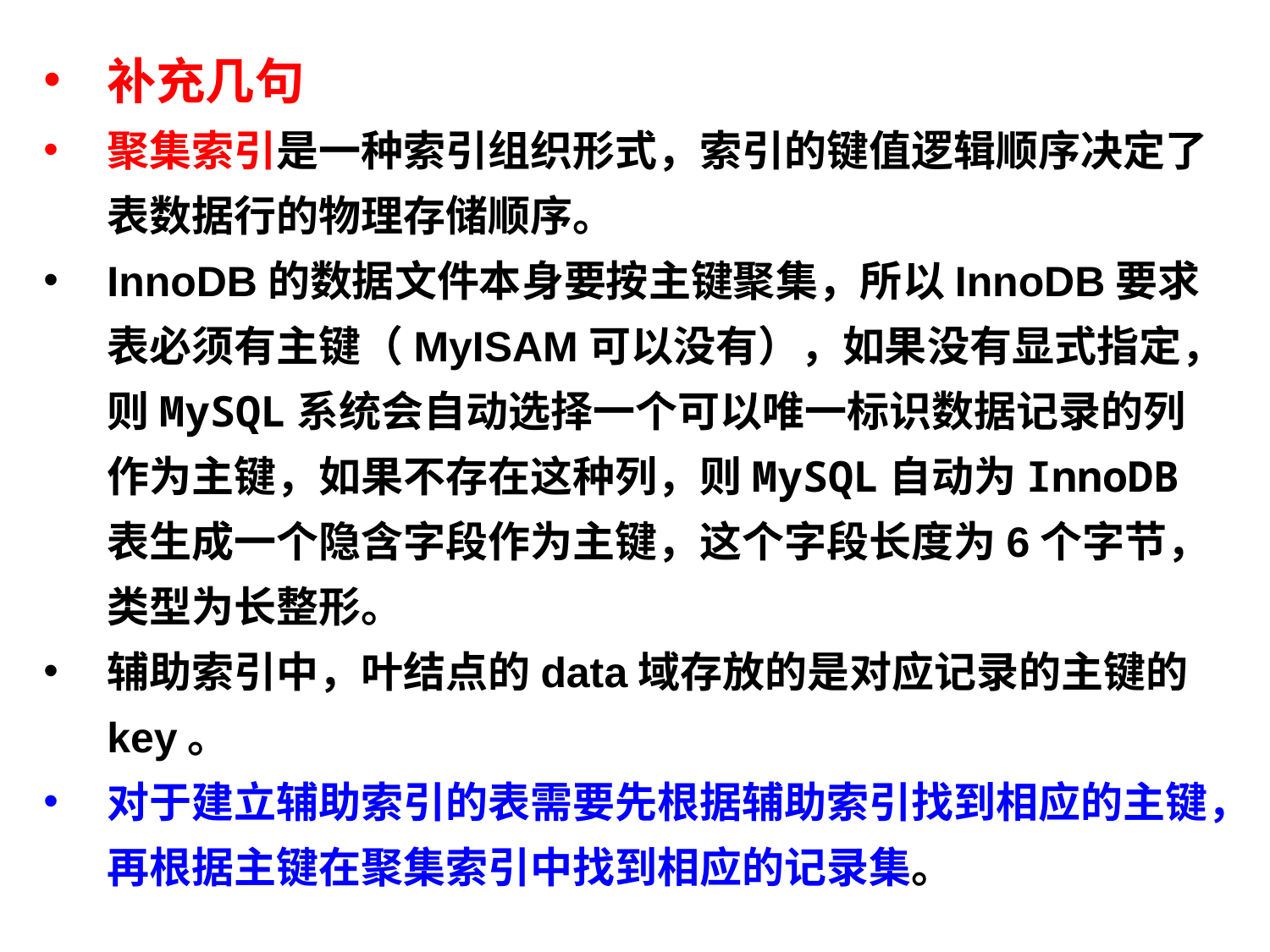

补充几句
聚集索引是一种索引组织形式，索引的键值逻辑顺序决定了表数据行的物理存储顺序。
InnoDB的数据文件本身要按主键聚集，所以InnoDB要求表必须有主键（MyISAM可以没有），如果没有显式指定，则MySQL系统会自动选择一个可以唯一标识数据记录的列作为主键，如果不存在这种列，则MySQL自动为InnoDB表生成一个隐含字段作为主键，这个字段长度为6个字节，类型为长整形。
辅助索引中，叶结点的data域存放的是对应记录的主键的key。
对于建立辅助索引的表需要先根据辅助索引找到相应的主键，再根据主键在聚集索引中找到相应的记录集。